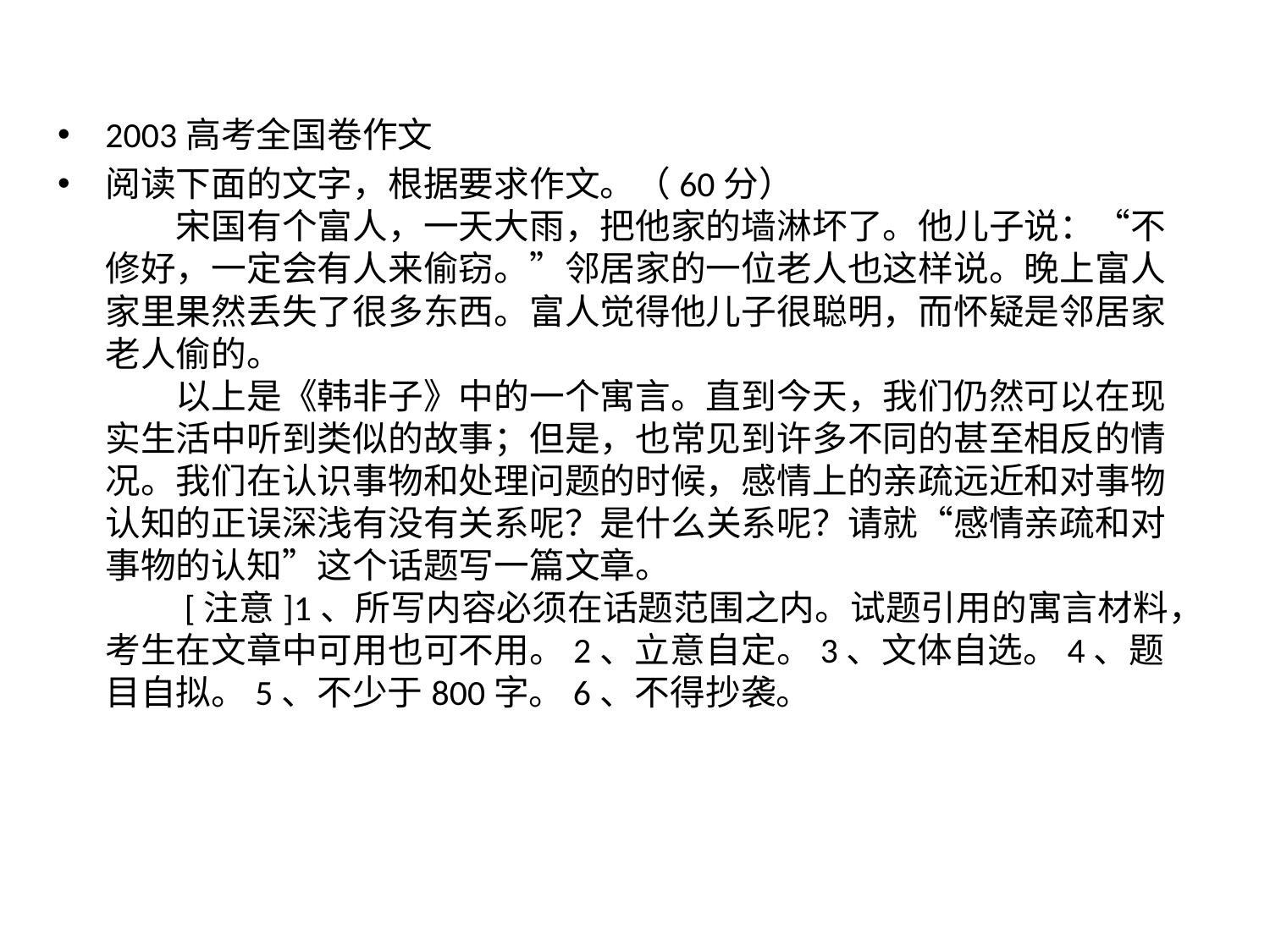

#
2003高考全国卷作文
阅读下面的文字，根据要求作文。（60分）
　　宋国有个富人，一天大雨，把他家的墙淋坏了。他儿子说：“不修好，一定会有人来偷窃。”邻居家的一位老人也这样说。晚上富人家里果然丢失了很多东西。富人觉得他儿子很聪明，而怀疑是邻居家老人偷的。
　　以上是《韩非子》中的一个寓言。直到今天，我们仍然可以在现实生活中听到类似的故事；但是，也常见到许多不同的甚至相反的情况。我们在认识事物和处理问题的时候，感情上的亲疏远近和对事物认知的正误深浅有没有关系呢？是什么关系呢？请就“感情亲疏和对事物的认知”这个话题写一篇文章。
　　[注意]1、所写内容必须在话题范围之内。试题引用的寓言材料，考生在文章中可用也可不用。2、立意自定。3、文体自选。4、题目自拟。5、不少于800字。6、不得抄袭。